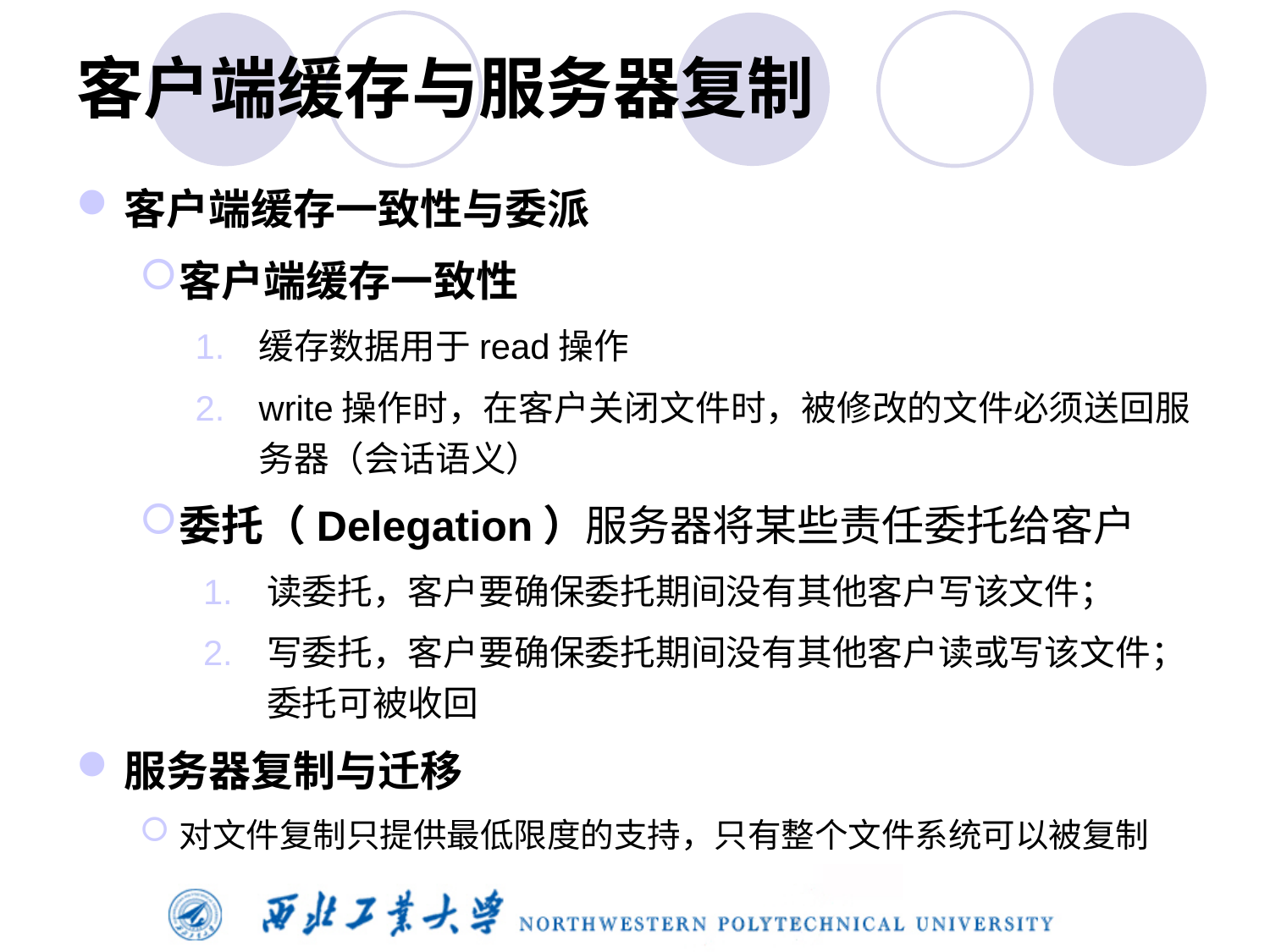

# 客户端缓存与服务器复制
客户端缓存一致性与委派
客户端缓存一致性
缓存数据用于read操作
write操作时，在客户关闭文件时，被修改的文件必须送回服务器（会话语义）
委托（Delegation）服务器将某些责任委托给客户
读委托，客户要确保委托期间没有其他客户写该文件；
写委托，客户要确保委托期间没有其他客户读或写该文件；委托可被收回
服务器复制与迁移
对文件复制只提供最低限度的支持，只有整个文件系统可以被复制